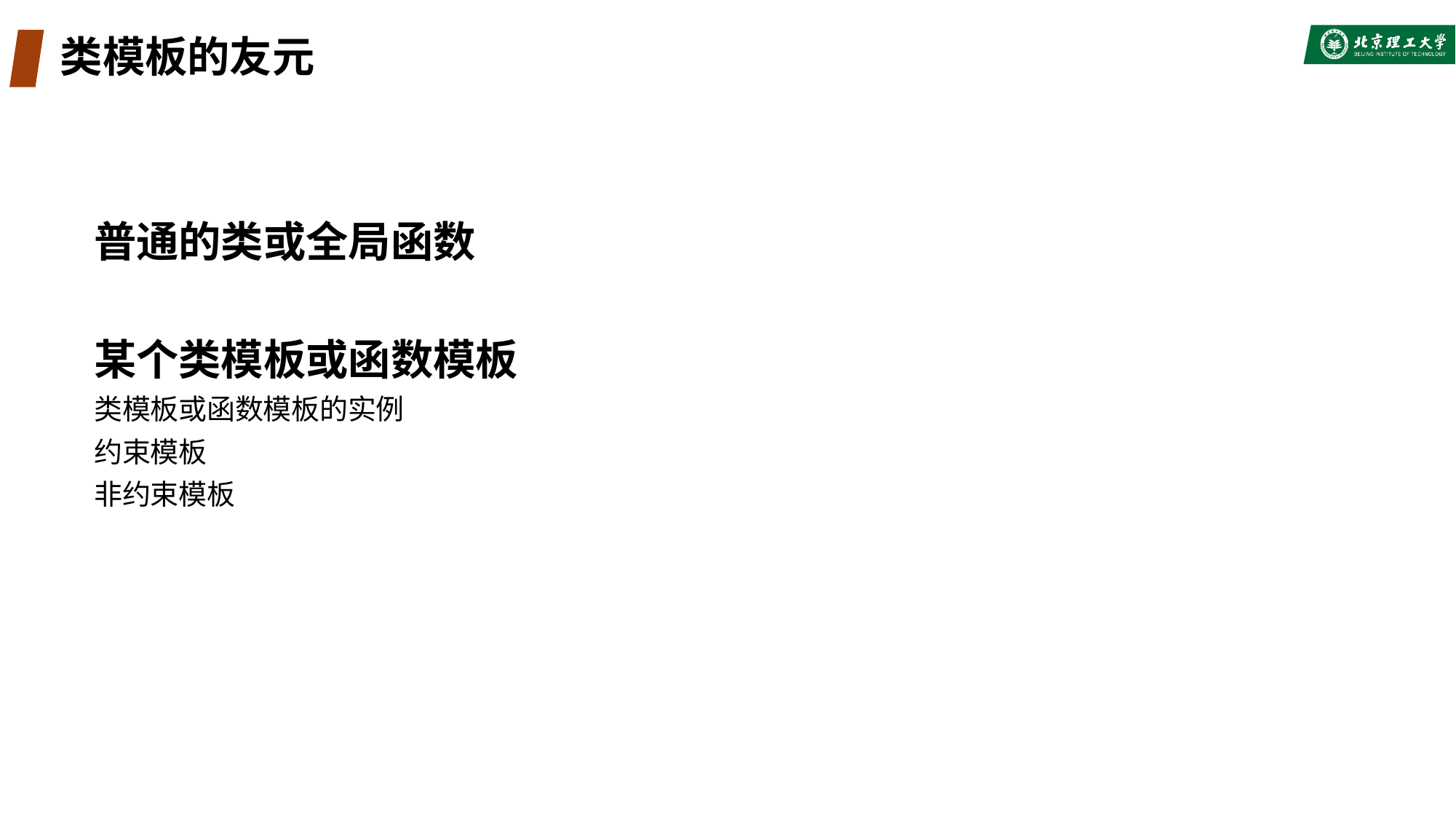

# 类模板的友元
普通的类或全局函数
某个类模板或函数模板
类模板或函数模板的实例
约束模板
非约束模板